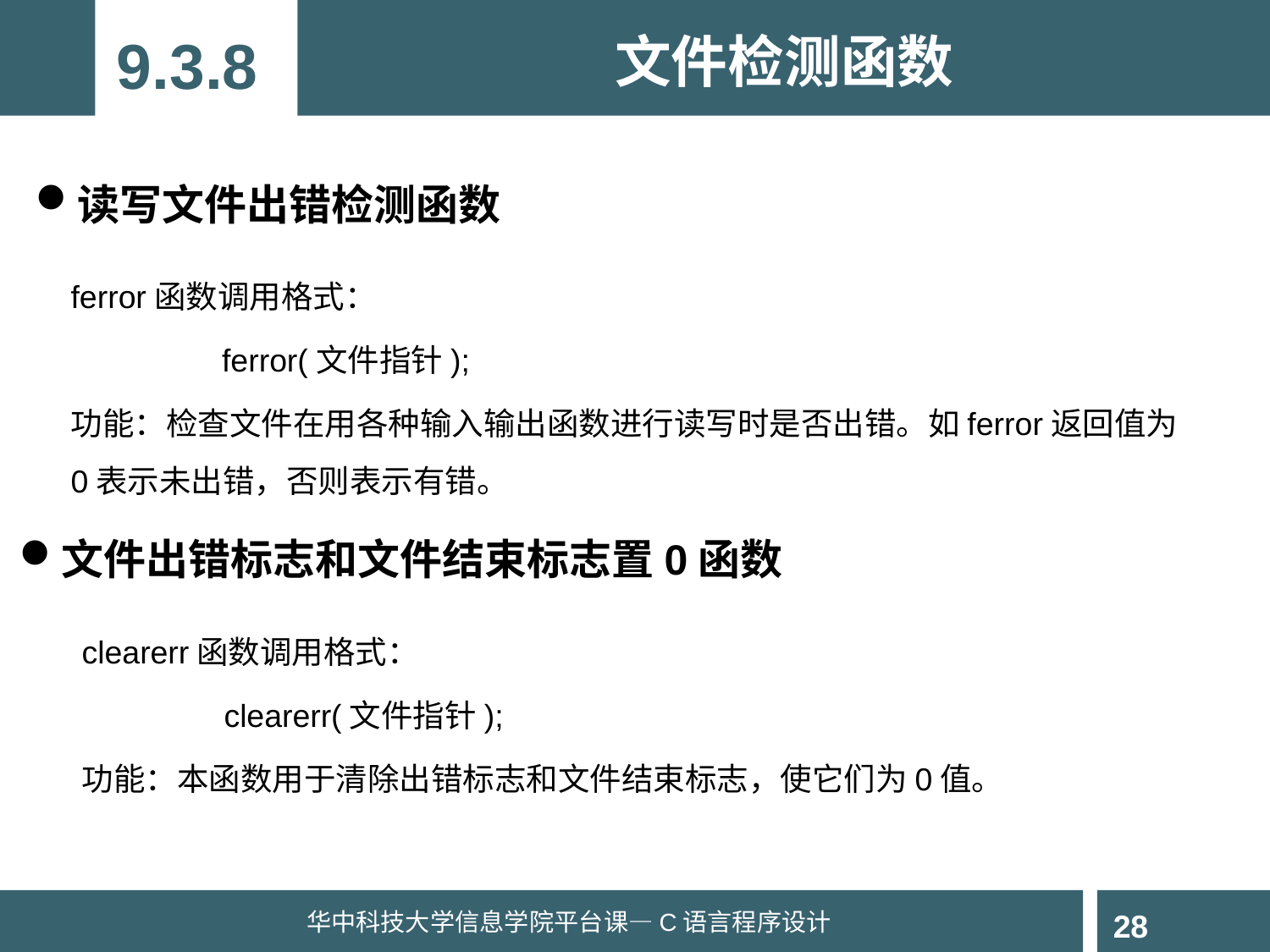

9.3.8
文件检测函数
读写文件出错检测函数
ferror函数调用格式：
                 ferror(文件指针);
功能：检查文件在用各种输入输出函数进行读写时是否出错。如ferror返回值为0表示未出错，否则表示有错。
文件出错标志和文件结束标志置0函数
clearerr函数调用格式：
                clearerr(文件指针);
功能：本函数用于清除出错标志和文件结束标志，使它们为0值。